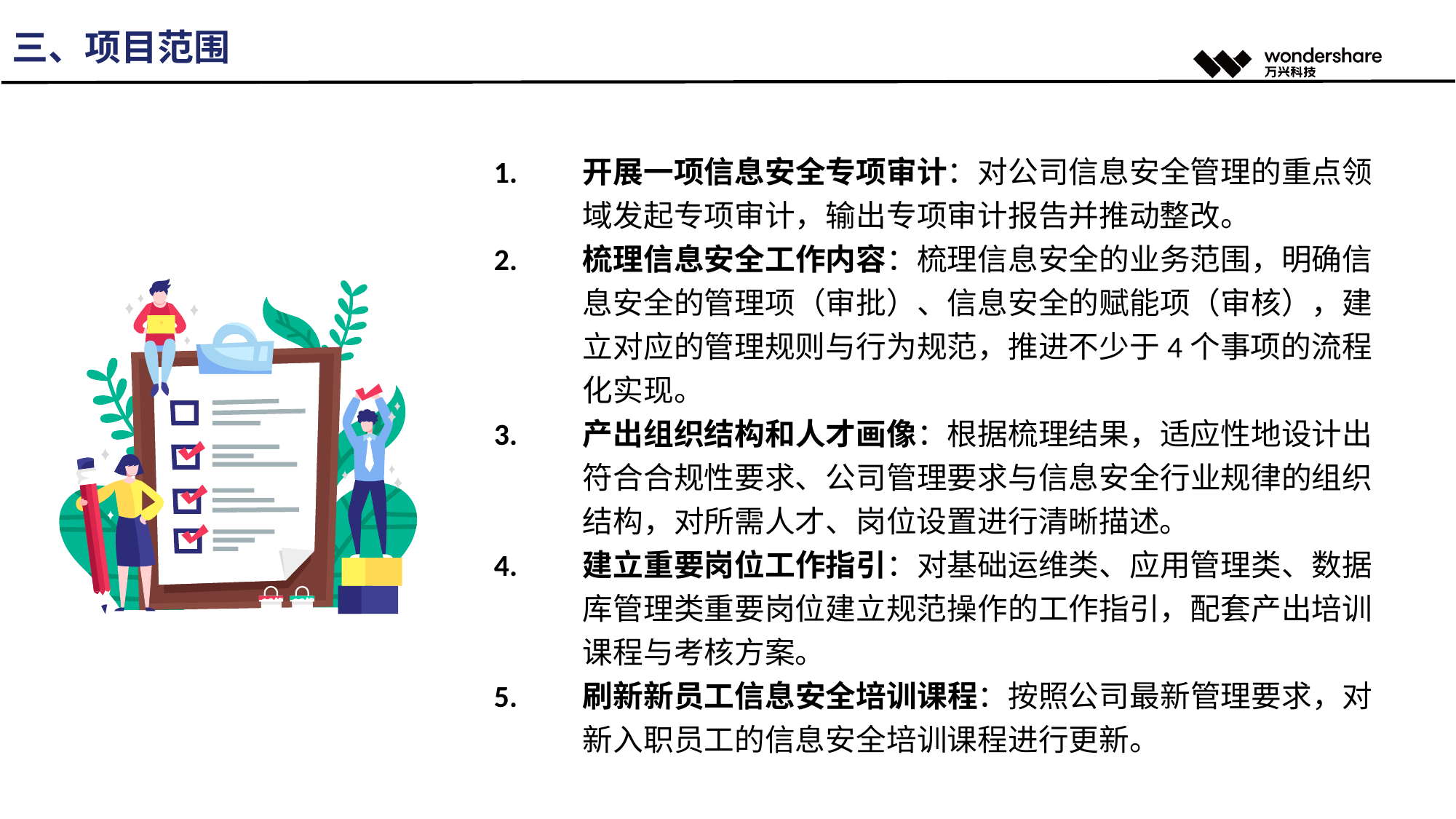

三、项目范围
开展一项信息安全专项审计：对公司信息安全管理的重点领域发起专项审计，输出专项审计报告并推动整改。
梳理信息安全工作内容：梳理信息安全的业务范围，明确信息安全的管理项（审批）、信息安全的赋能项（审核），建立对应的管理规则与行为规范，推进不少于4个事项的流程化实现。
产出组织结构和人才画像：根据梳理结果，适应性地设计出符合合规性要求、公司管理要求与信息安全行业规律的组织结构，对所需人才、岗位设置进行清晰描述。
建立重要岗位工作指引：对基础运维类、应用管理类、数据库管理类重要岗位建立规范操作的工作指引，配套产出培训课程与考核方案。
刷新新员工信息安全培训课程：按照公司最新管理要求，对新入职员工的信息安全培训课程进行更新。